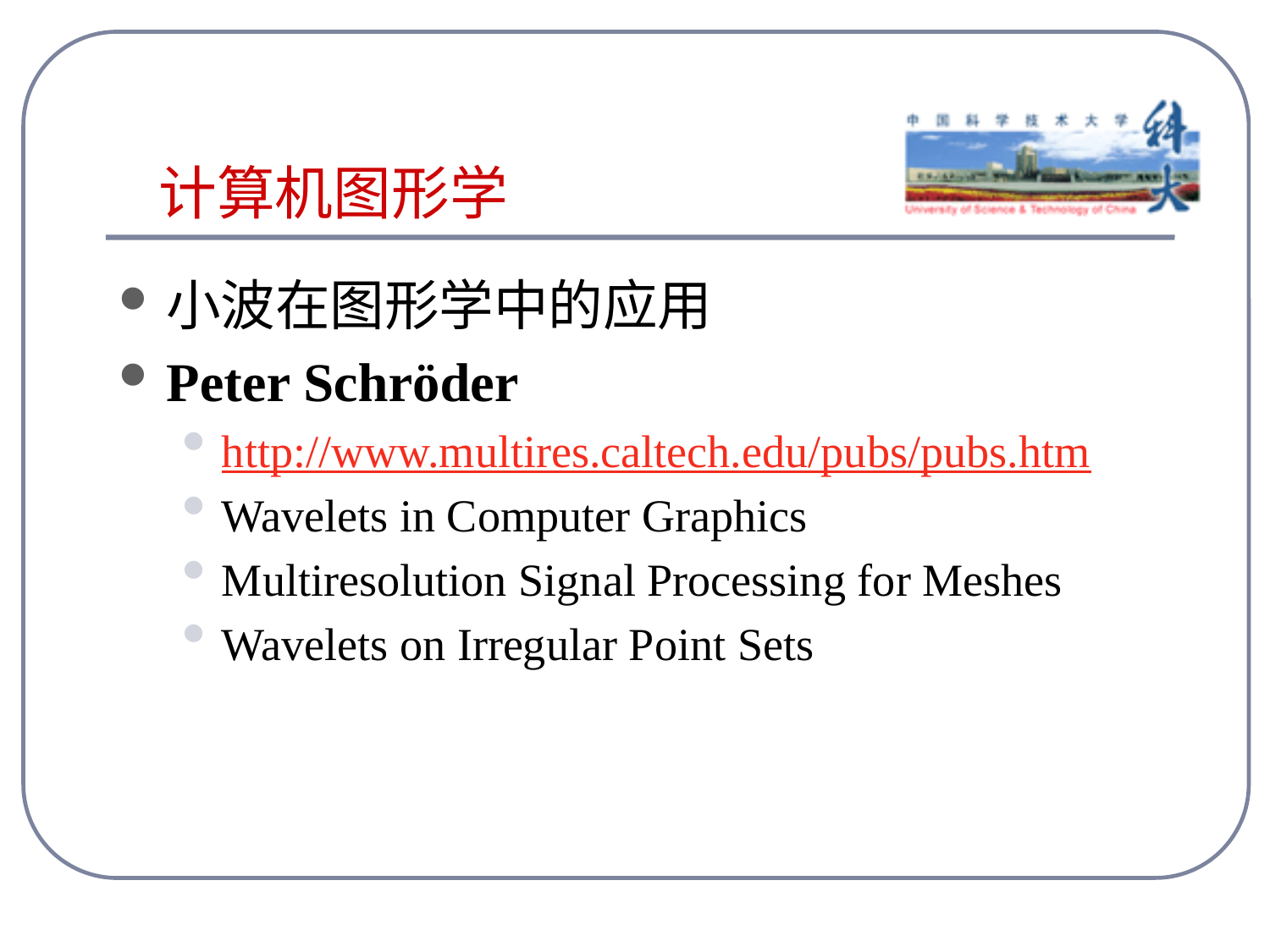

# 计算机图形学
小波在图形学中的应用
Peter Schröder
http://www.multires.caltech.edu/pubs/pubs.htm
Wavelets in Computer Graphics
Multiresolution Signal Processing for Meshes
Wavelets on Irregular Point Sets